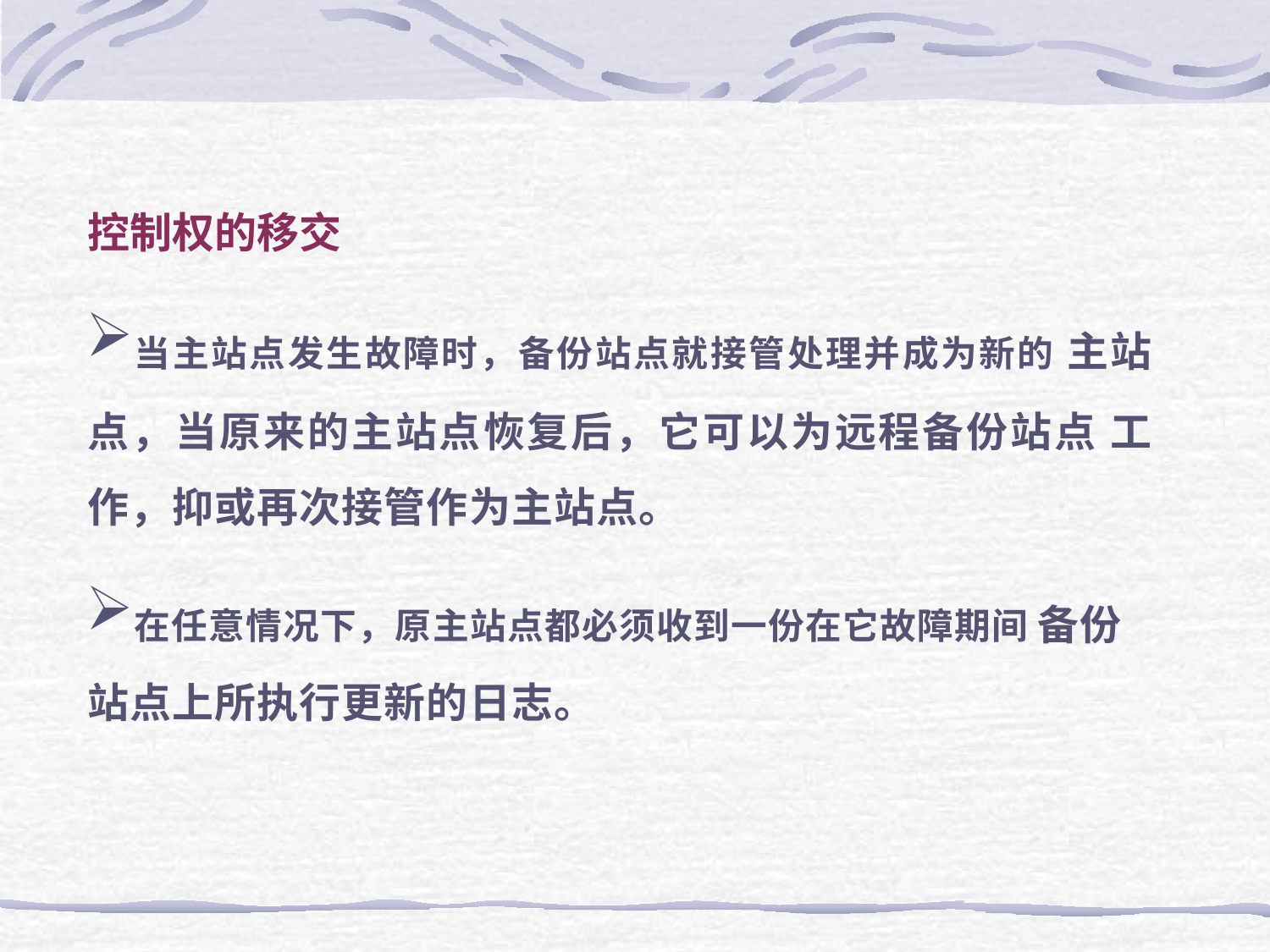

# 控制权的移交
当主站点发生故障时，备份站点就接管处理并成为新的 主站点，当原来的主站点恢复后，它可以为远程备份站点 工作，抑或再次接管作为主站点。
在任意情况下，原主站点都必须收到一份在它故障期间 备份站点上所执行更新的日志。